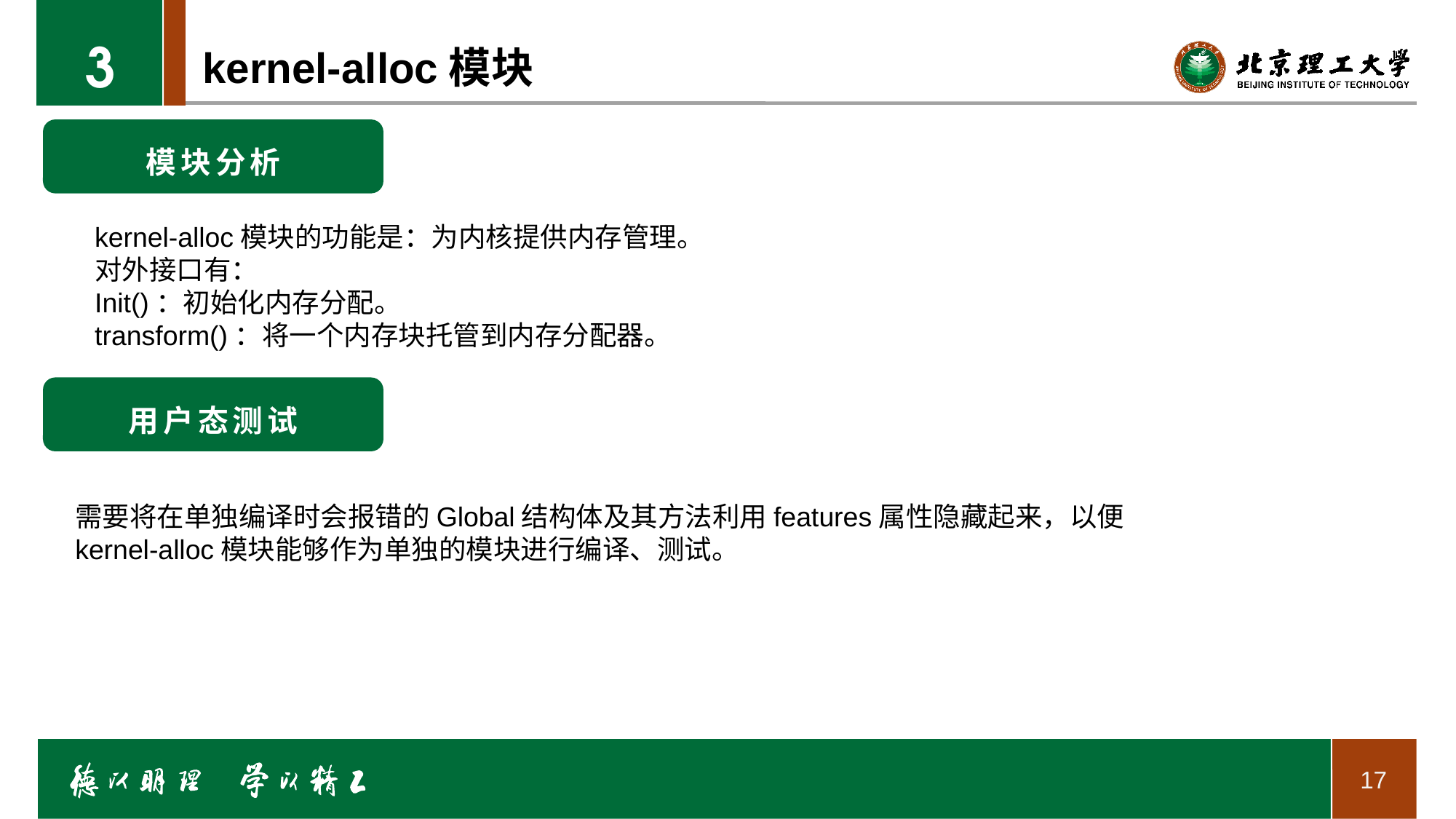

3
# kernel-alloc模块
模块分析
kernel-alloc模块的功能是：为内核提供内存管理。
对外接口有：
Init()：初始化内存分配。
transform()：将一个内存块托管到内存分配器。
用户态测试
需要将在单独编译时会报错的Global结构体及其方法利用features属性隐藏起来，以便kernel-alloc模块能够作为单独的模块进行编译、测试。